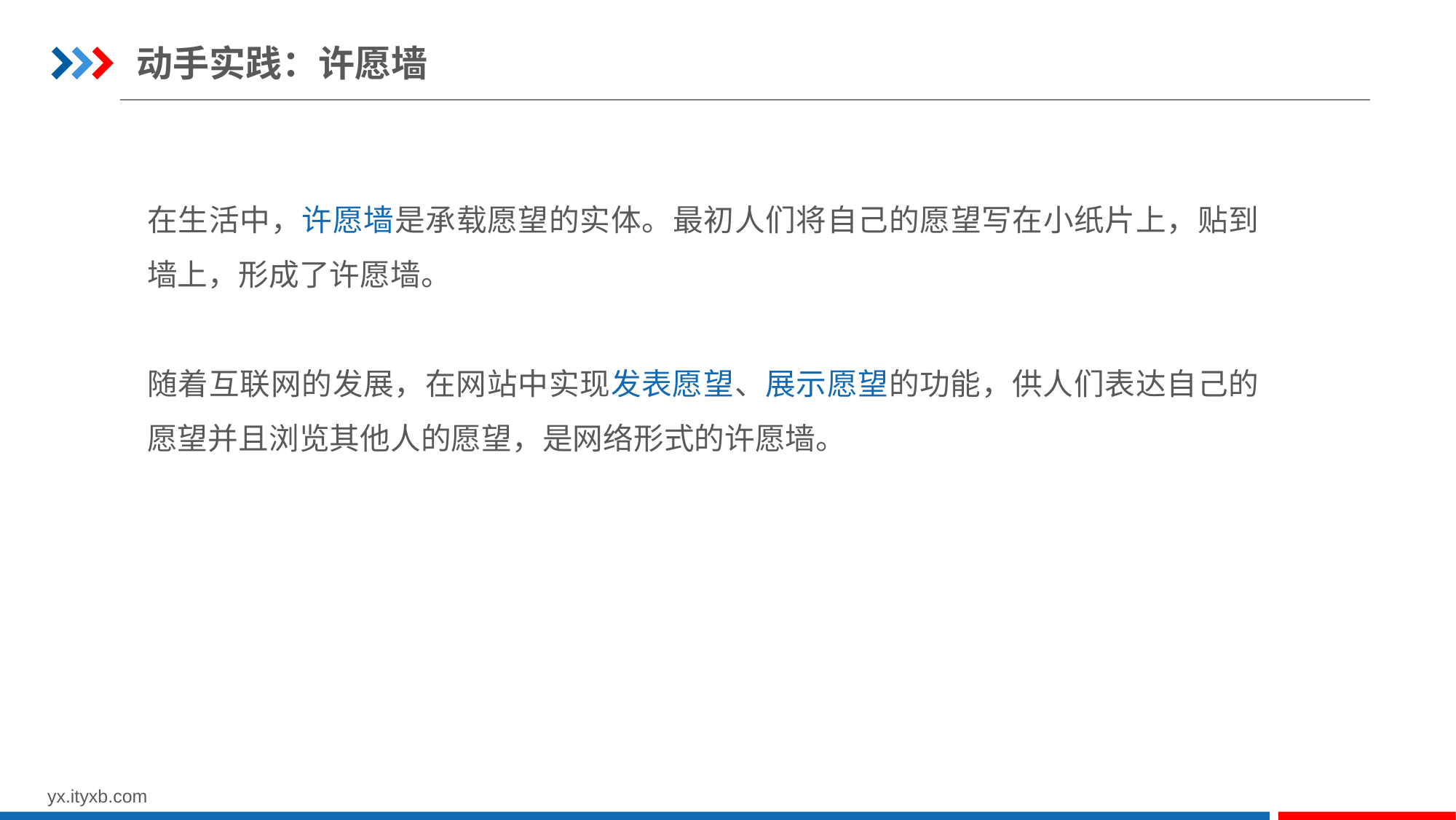

动手实践：许愿墙
在生活中，许愿墙是承载愿望的实体。最初人们将自己的愿望写在小纸片上，贴到墙上，形成了许愿墙。

随着互联网的发展，在网站中实现发表愿望、展示愿望的功能，供人们表达自己的愿望并且浏览其他人的愿望，是网络形式的许愿墙。